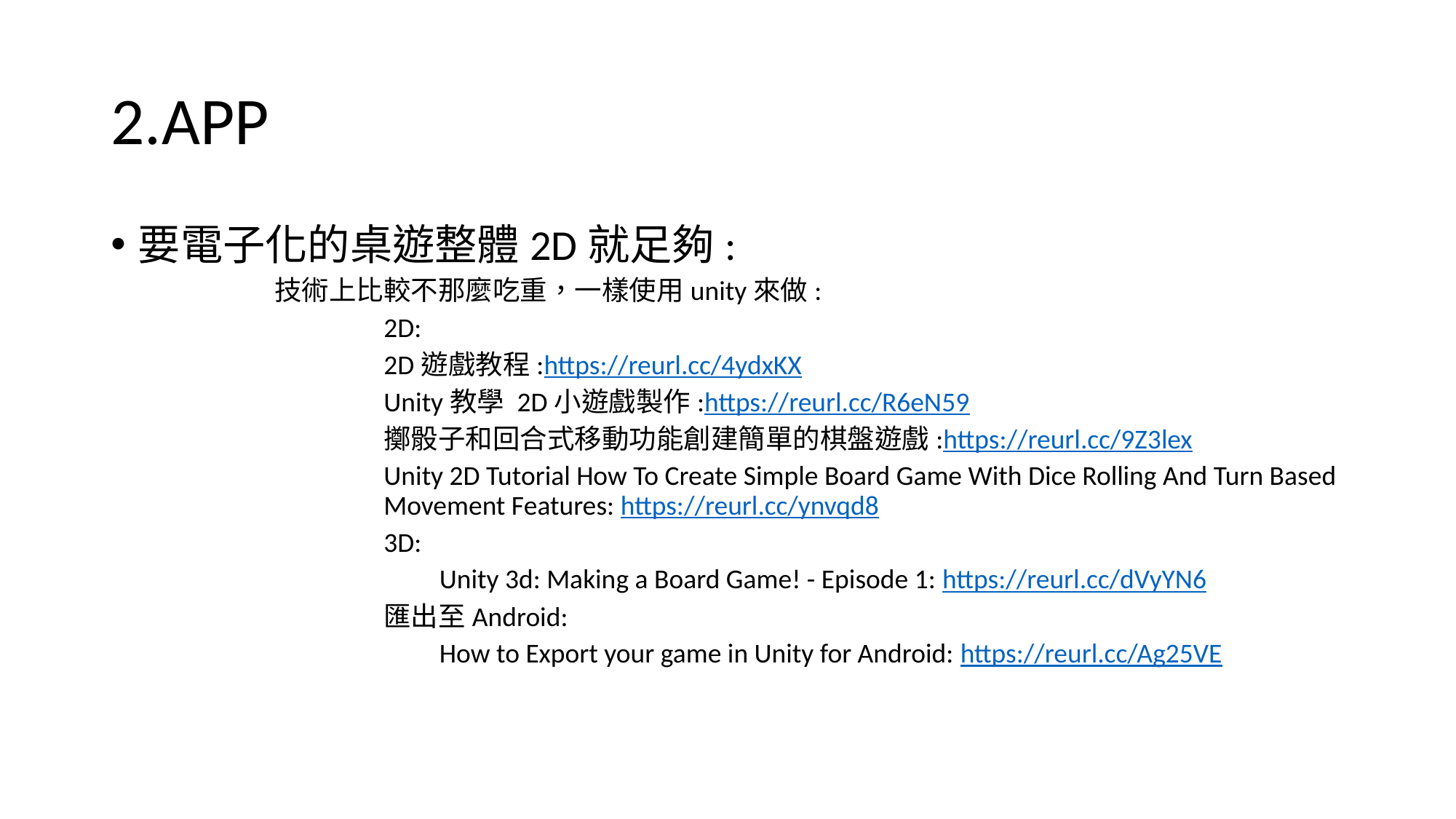

# 2.APP
要電子化的桌遊整體2D就足夠:
技術上比較不那麼吃重，一樣使用unity來做:
	2D:
2D遊戲教程:https://reurl.cc/4ydxKX
Unity教學 2D小遊戲製作:https://reurl.cc/R6eN59
擲骰子和回合式移動功能創建簡單的棋盤遊戲:https://reurl.cc/9Z3lex
Unity 2D Tutorial How To Create Simple Board Game With Dice Rolling And Turn Based Movement Features: https://reurl.cc/ynvqd8
	3D:
	         Unity 3d: Making a Board Game! - Episode 1: https://reurl.cc/dVyYN6
	匯出至Android:
	         How to Export your game in Unity for Android: https://reurl.cc/Ag25VE